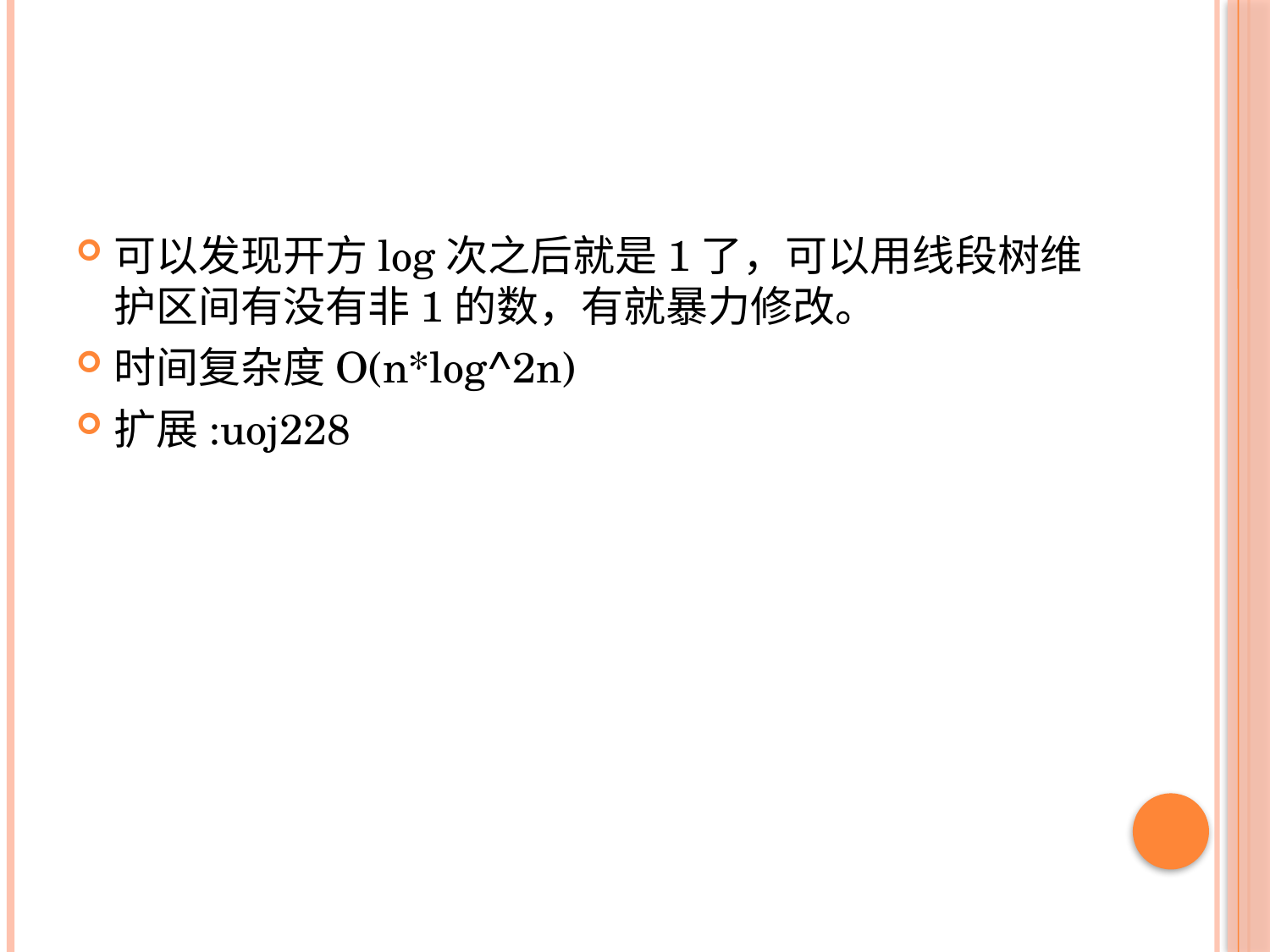

#
可以发现开方log次之后就是1了，可以用线段树维护区间有没有非1的数，有就暴力修改。
时间复杂度O(n*log^2n)
扩展:uoj228